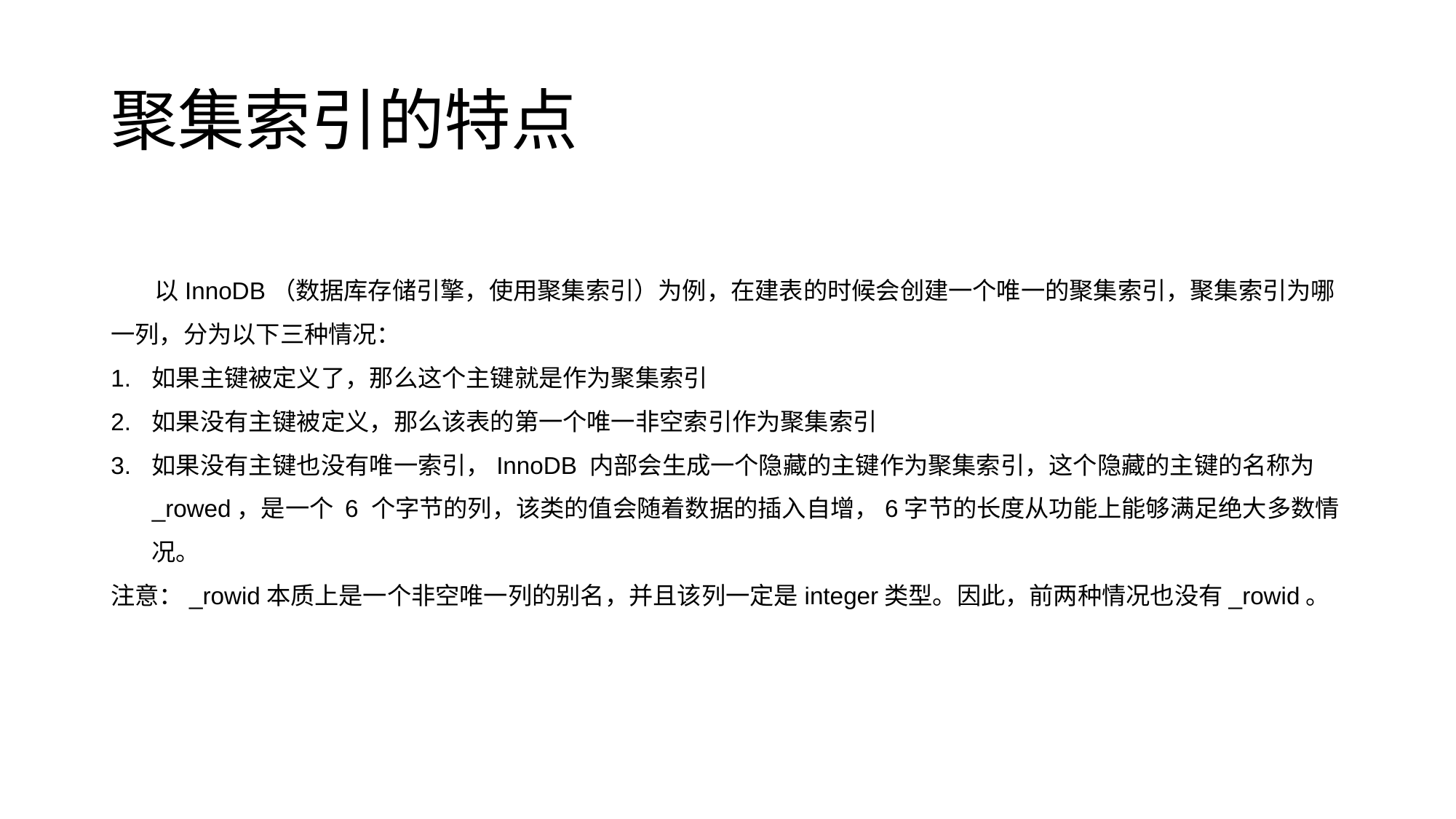

# 聚集索引的特点
       以InnoDB（数据库存储引擎，使用聚集索引）为例，在建表的时候会创建一个唯一的聚集索引，聚集索引为哪一列，分为以下三种情况：
如果主键被定义了，那么这个主键就是作为聚集索引
如果没有主键被定义，那么该表的第一个唯一非空索引作为聚集索引
如果没有主键也没有唯一索引，InnoDB 内部会生成一个隐藏的主键作为聚集索引，这个隐藏的主键的名称为_rowed，是一个 6 个字节的列，该类的值会随着数据的插入自增，6字节的长度从功能上能够满足绝大多数情况。
注意：_rowid本质上是一个非空唯一列的别名，并且该列一定是integer类型。因此，前两种情况也没有_rowid。